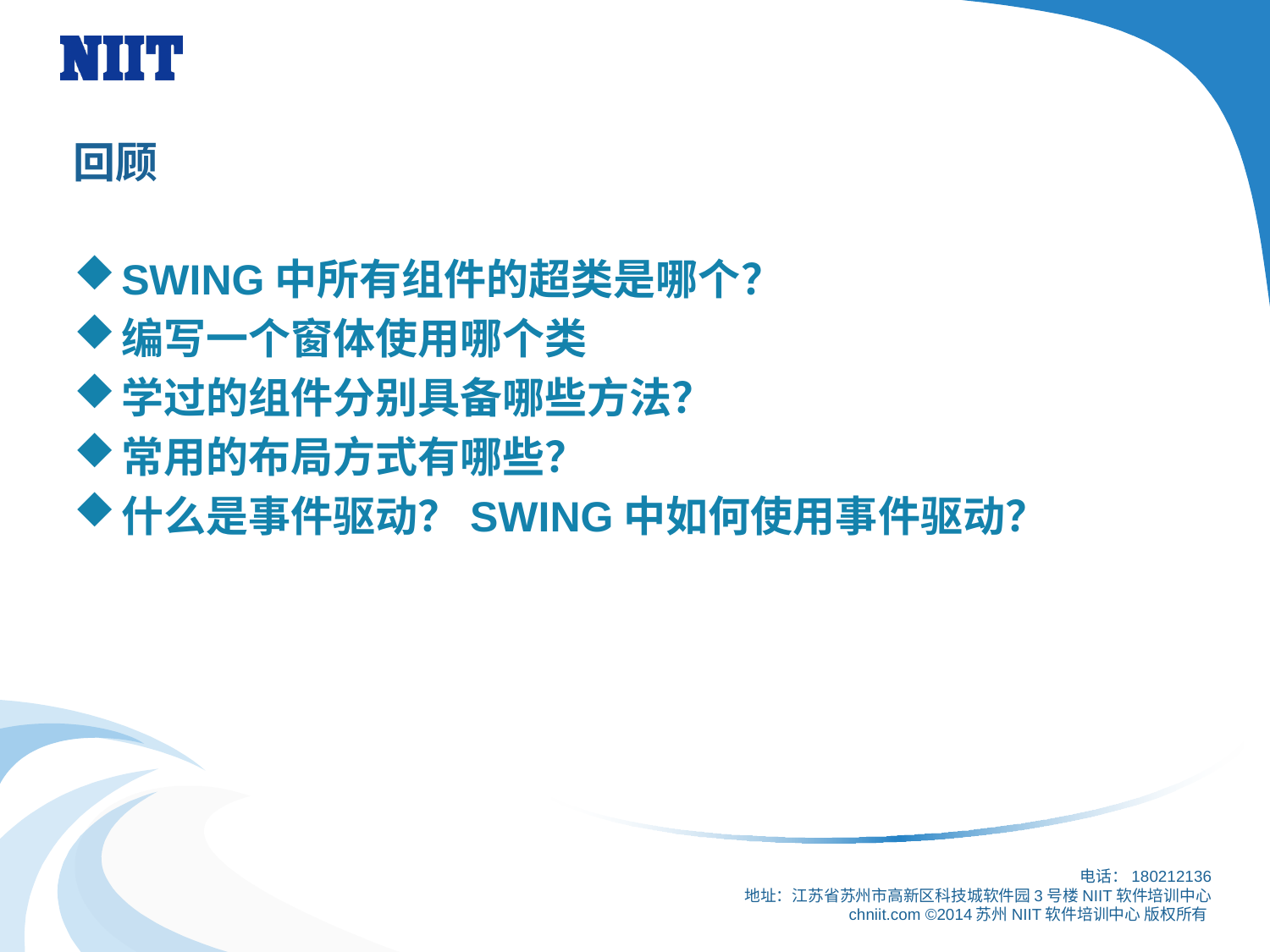

# 回顾
SWING中所有组件的超类是哪个？
编写一个窗体使用哪个类
学过的组件分别具备哪些方法？
常用的布局方式有哪些？
什么是事件驱动？SWING中如何使用事件驱动？